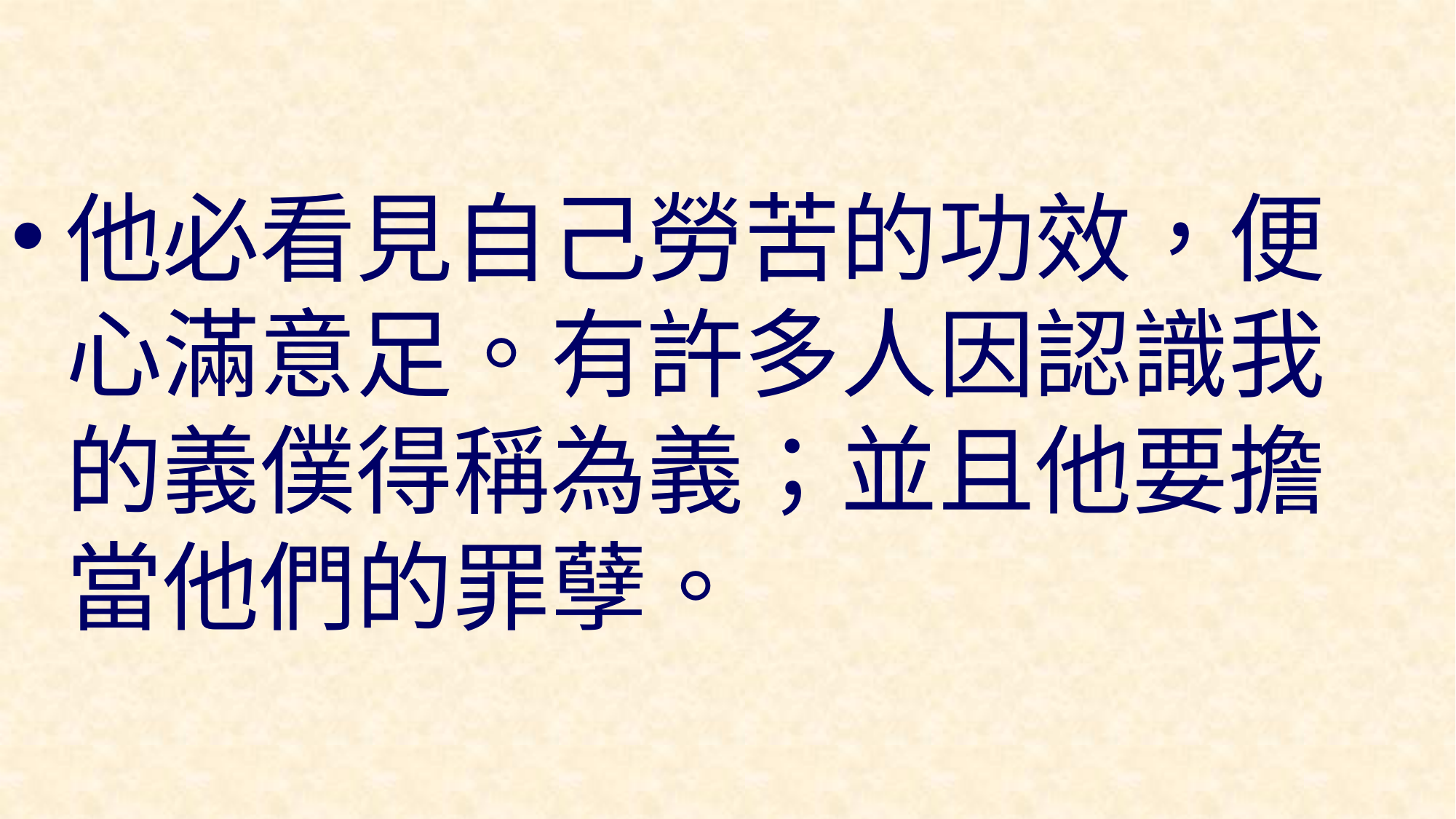

他必看見自己勞苦的功效，便心滿意足。有許多人因認識我的義僕得稱為義；並且他要擔當他們的罪孽。